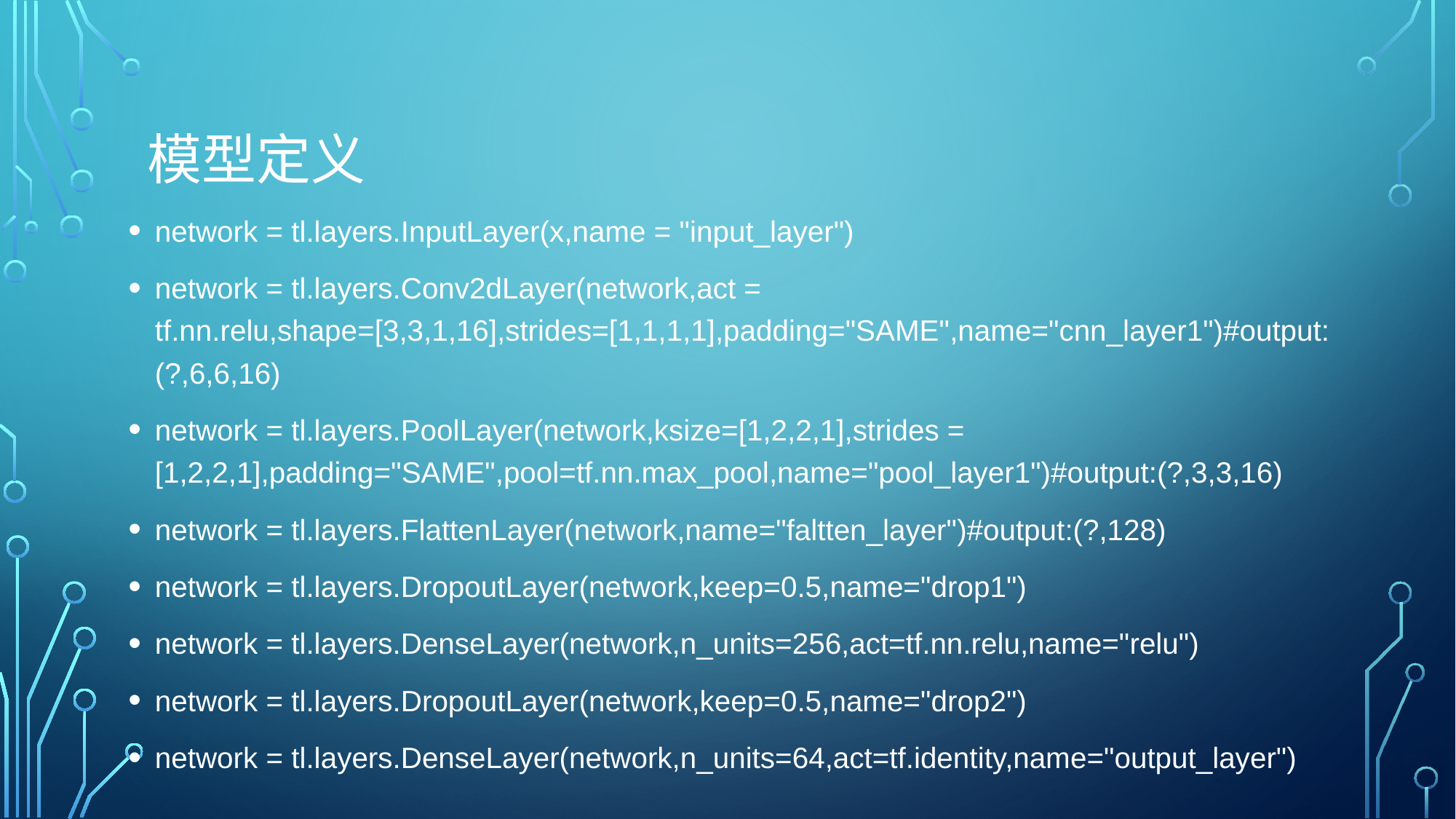

# 模型定义
network = tl.layers.InputLayer(x,name = "input_layer")
network = tl.layers.Conv2dLayer(network,act = tf.nn.relu,shape=[3,3,1,16],strides=[1,1,1,1],padding="SAME",name="cnn_layer1")#output:(?,6,6,16)
network = tl.layers.PoolLayer(network,ksize=[1,2,2,1],strides = [1,2,2,1],padding="SAME",pool=tf.nn.max_pool,name="pool_layer1")#output:(?,3,3,16)
network = tl.layers.FlattenLayer(network,name="faltten_layer")#output:(?,128)
network = tl.layers.DropoutLayer(network,keep=0.5,name="drop1")
network = tl.layers.DenseLayer(network,n_units=256,act=tf.nn.relu,name="relu")
network = tl.layers.DropoutLayer(network,keep=0.5,name="drop2")
network = tl.layers.DenseLayer(network,n_units=64,act=tf.identity,name="output_layer")